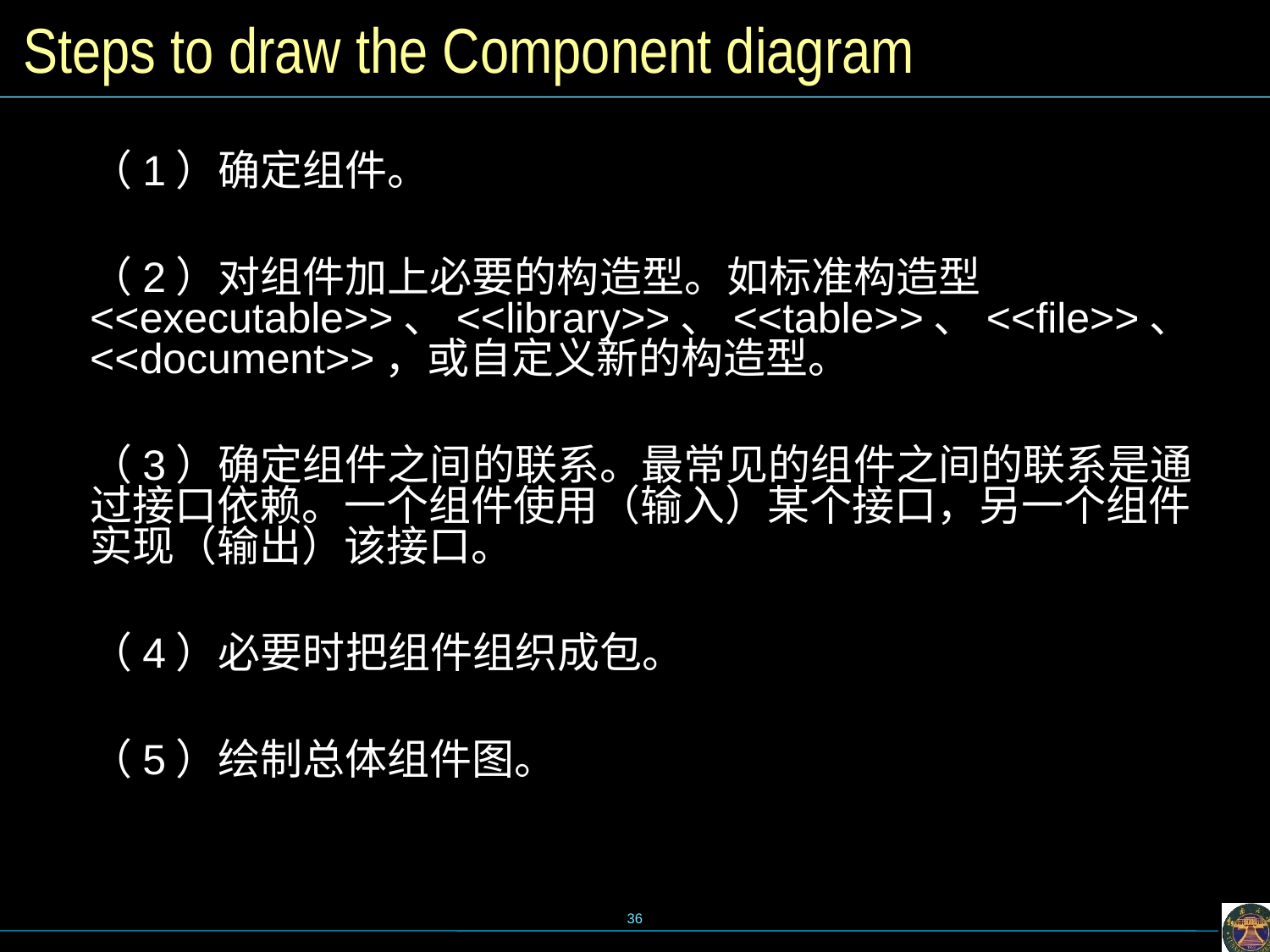

# Steps to draw the Component diagram
（1）确定组件。

（2）对组件加上必要的构造型。如标准构造型<<executable>>、<<library>>、<<table>>、<<file>>、<<document>>，或自定义新的构造型。

（3）确定组件之间的联系。最常见的组件之间的联系是通过接口依赖。一个组件使用（输入）某个接口，另一个组件实现（输出）该接口。

（4）必要时把组件组织成包。

（5）绘制总体组件图。